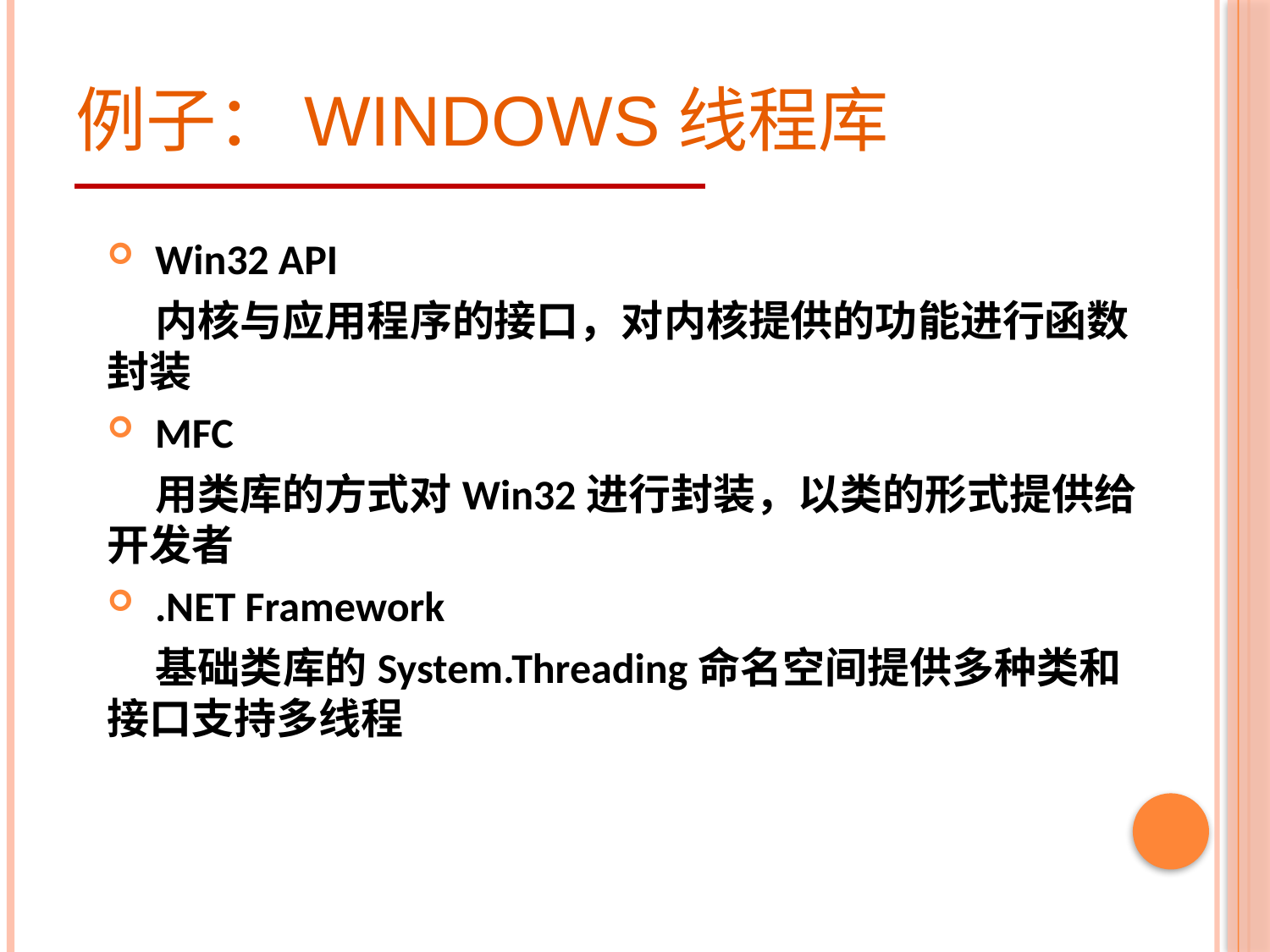

# 例子：Windows线程库
 Win32 API
    内核与应用程序的接口，对内核提供的功能进行函数封装
 MFC
    用类库的方式对Win32进行封装，以类的形式提供给开发者
 .NET Framework
    基础类库的System.Threading命名空间提供多种类和接口支持多线程